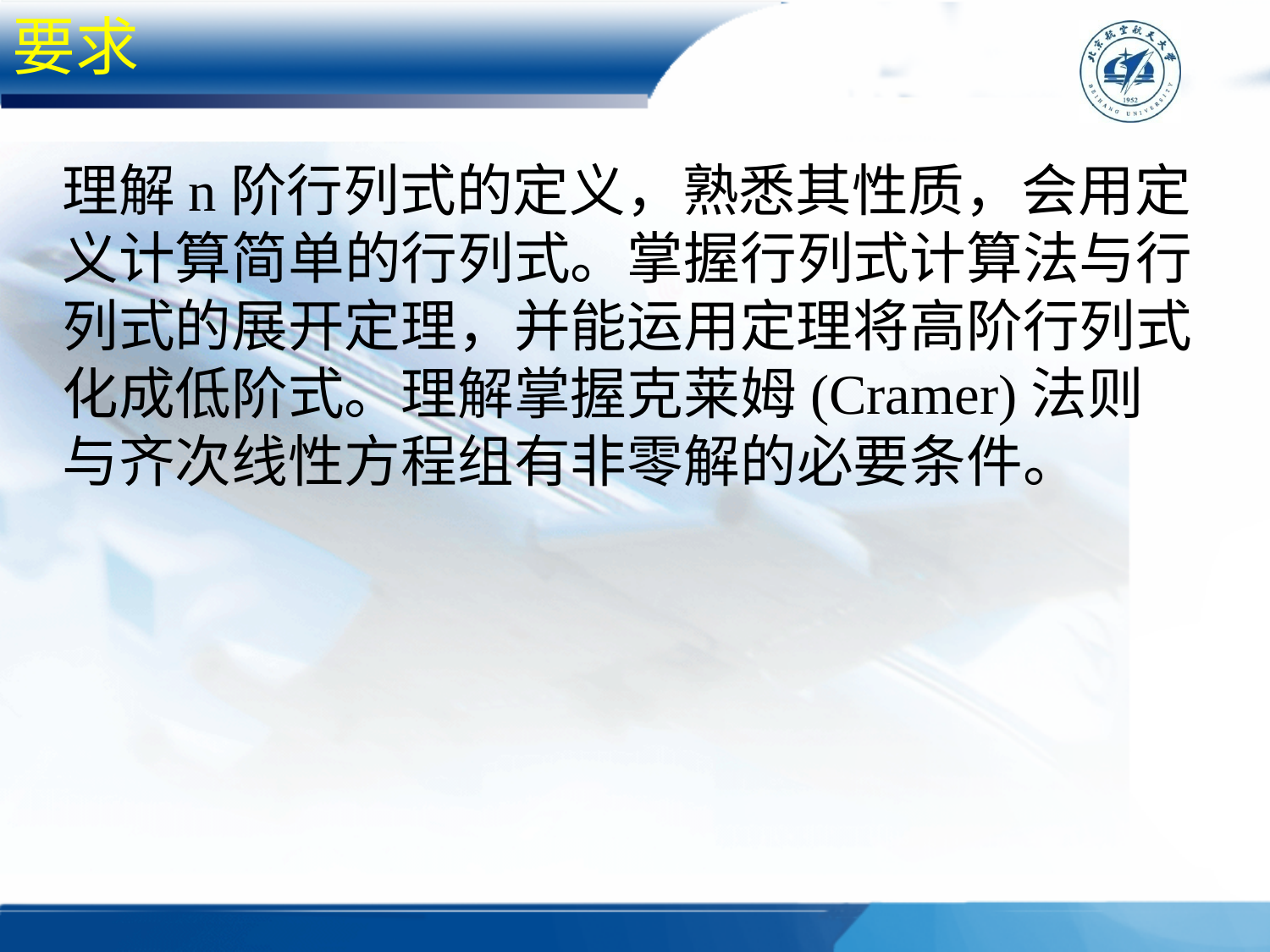

要求
理解n阶行列式的定义，熟悉其性质，会用定义计算简单的行列式。掌握行列式计算法与行列式的展开定理，并能运用定理将高阶行列式化成低阶式。理解掌握克莱姆(Cramer)法则与齐次线性方程组有非零解的必要条件。